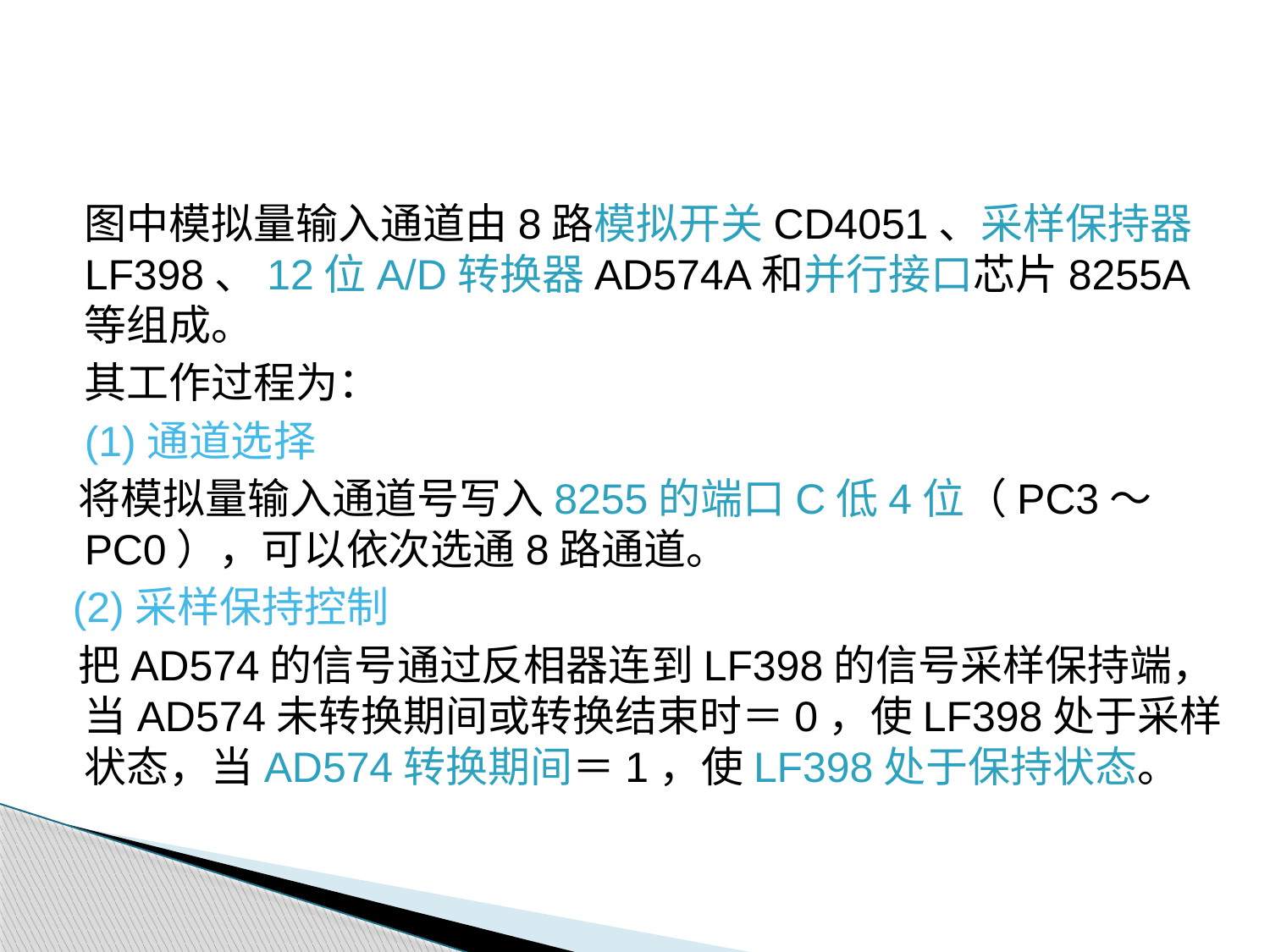

图中模拟量输入通道由8路模拟开关CD4051、采样保持器LF398、12位A/D转换器AD574A和并行接口芯片8255A等组成。
	其工作过程为：
	(1)通道选择
  将模拟量输入通道号写入8255的端口C低4位（PC3～PC0），可以依次选通8路通道。
  (2)采样保持控制
  把AD574的信号通过反相器连到LF398的信号采样保持端，当AD574未转换期间或转换结束时＝0，使LF398处于采样状态，当AD574转换期间＝1，使LF398处于保持状态。